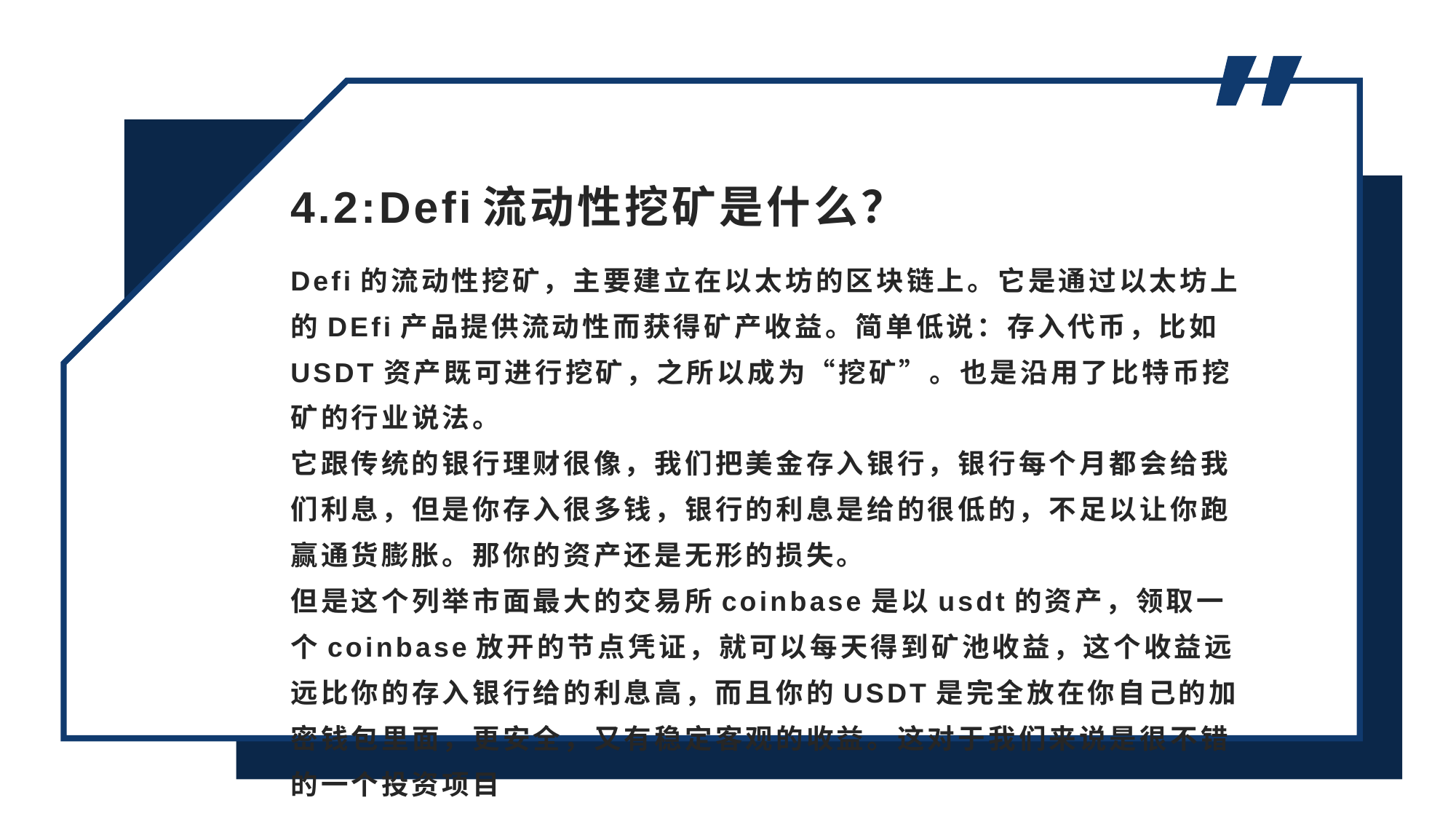

4.2:Defi流动性挖矿是什么？

Defi的流动性挖矿，主要建立在以太坊的区块链上。它是通过以太坊上的DEfi产品提供流动性而获得矿产收益。简单低说：存入代币，比如USDT资产既可进行挖矿，之所以成为“挖矿”。也是沿用了比特币挖矿的行业说法。
它跟传统的银行理财很像，我们把美金存入银行，银行每个月都会给我们利息，但是你存入很多钱，银行的利息是给的很低的，不足以让你跑赢通货膨胀。那你的资产还是无形的损失。
但是这个列举市面最大的交易所coinbase是以usdt的资产，领取一个coinbase放开的节点凭证，就可以每天得到矿池收益，这个收益远远比你的存入银行给的利息高，而且你的USDT是完全放在你自己的加密钱包里面，更安全，又有稳定客观的收益。这对于我们来说是很不错的一个投资项目